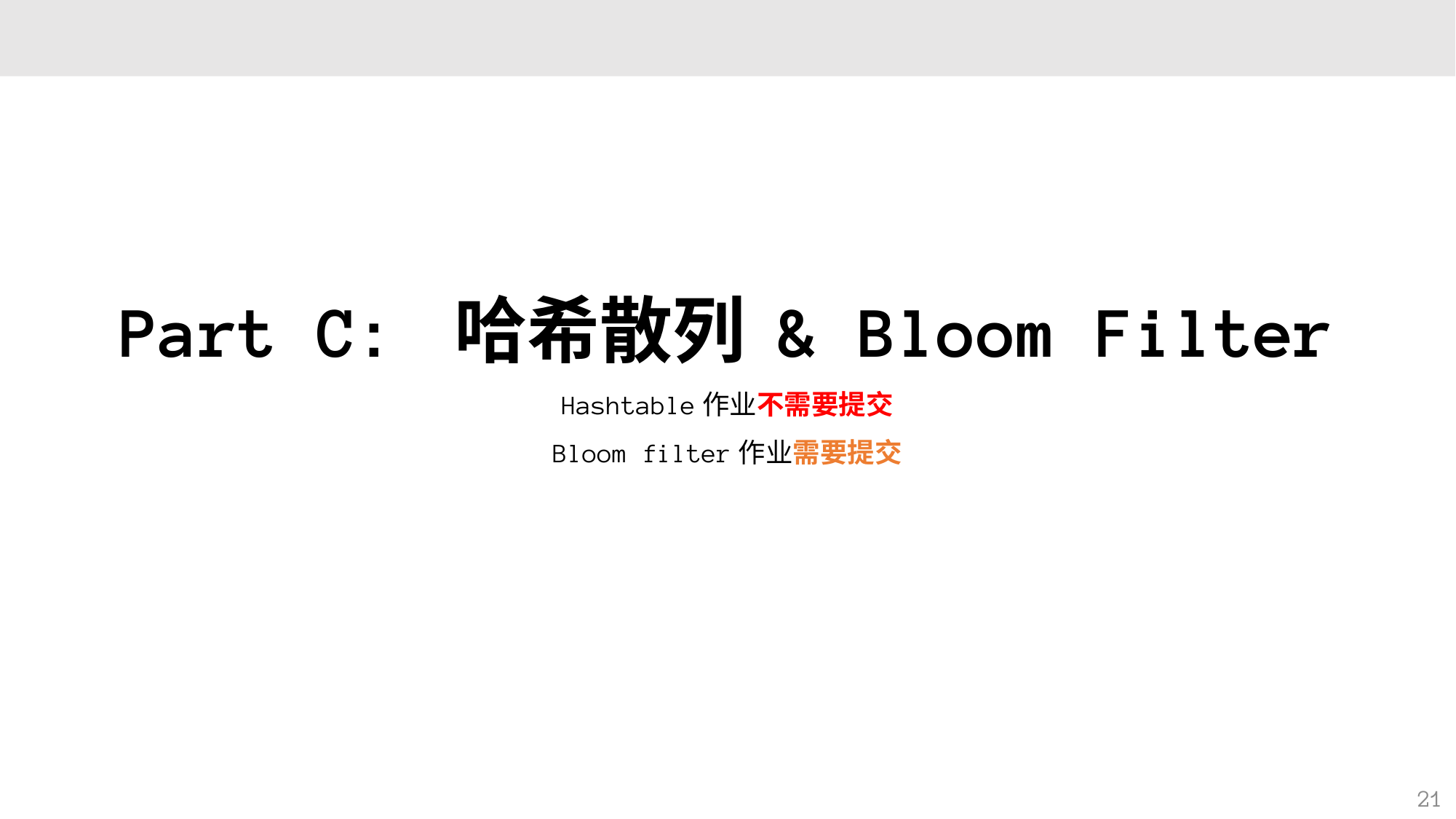

Part C: 哈希散列 & Bloom Filter
Hashtable作业不需要提交
Bloom filter作业需要提交
21